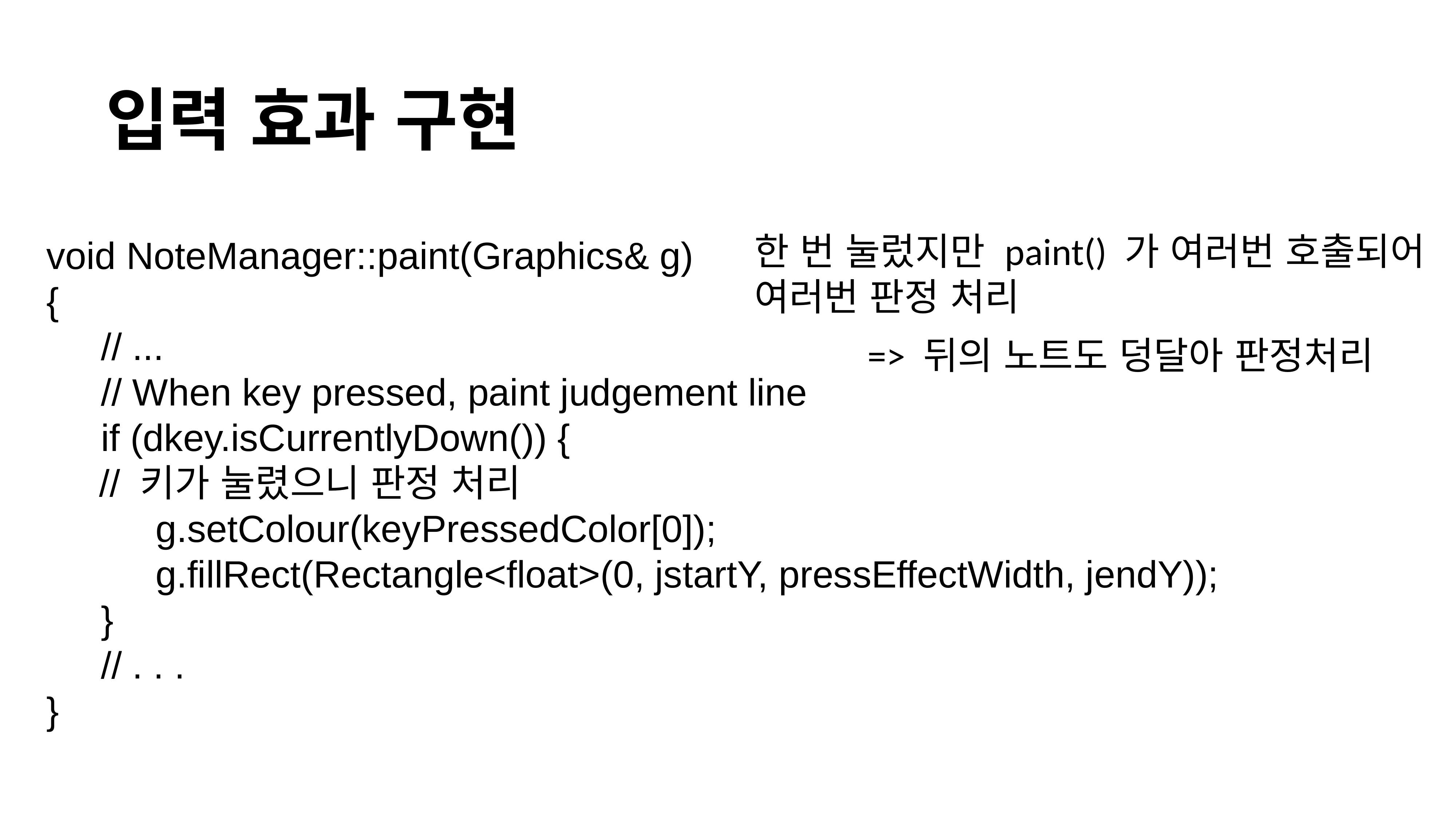

입력 효과 구현
한 번 눌렀지만 paint() 가 여러번 호출되어 여러번 판정 처리
void NoteManager::paint(Graphics& g)
{
	// ...
	// When key pressed, paint judgement line
	if (dkey.isCurrentlyDown()) {
     // 키가 눌렸으니 판정 처리
		g.setColour(keyPressedColor[0]);
		g.fillRect(Rectangle<float>(0, jstartY, pressEffectWidth, jendY));
	}
	// . . .
}
=> 뒤의 노트도 덩달아 판정처리